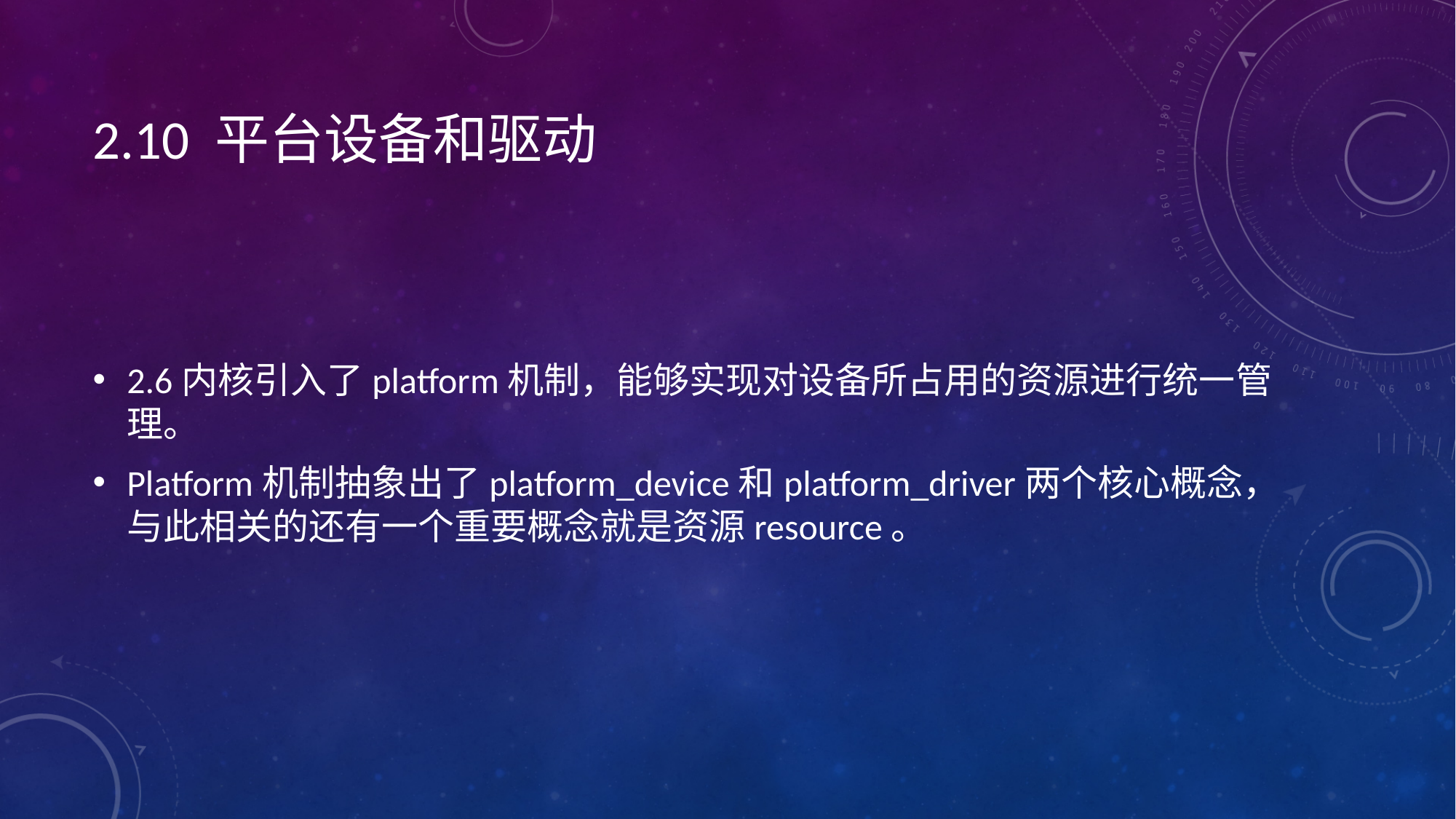

# 2.10 平台设备和驱动
2.6内核引入了platform机制，能够实现对设备所占用的资源进行统一管理。
Platform机制抽象出了platform_device和platform_driver两个核心概念，与此相关的还有一个重要概念就是资源resource。